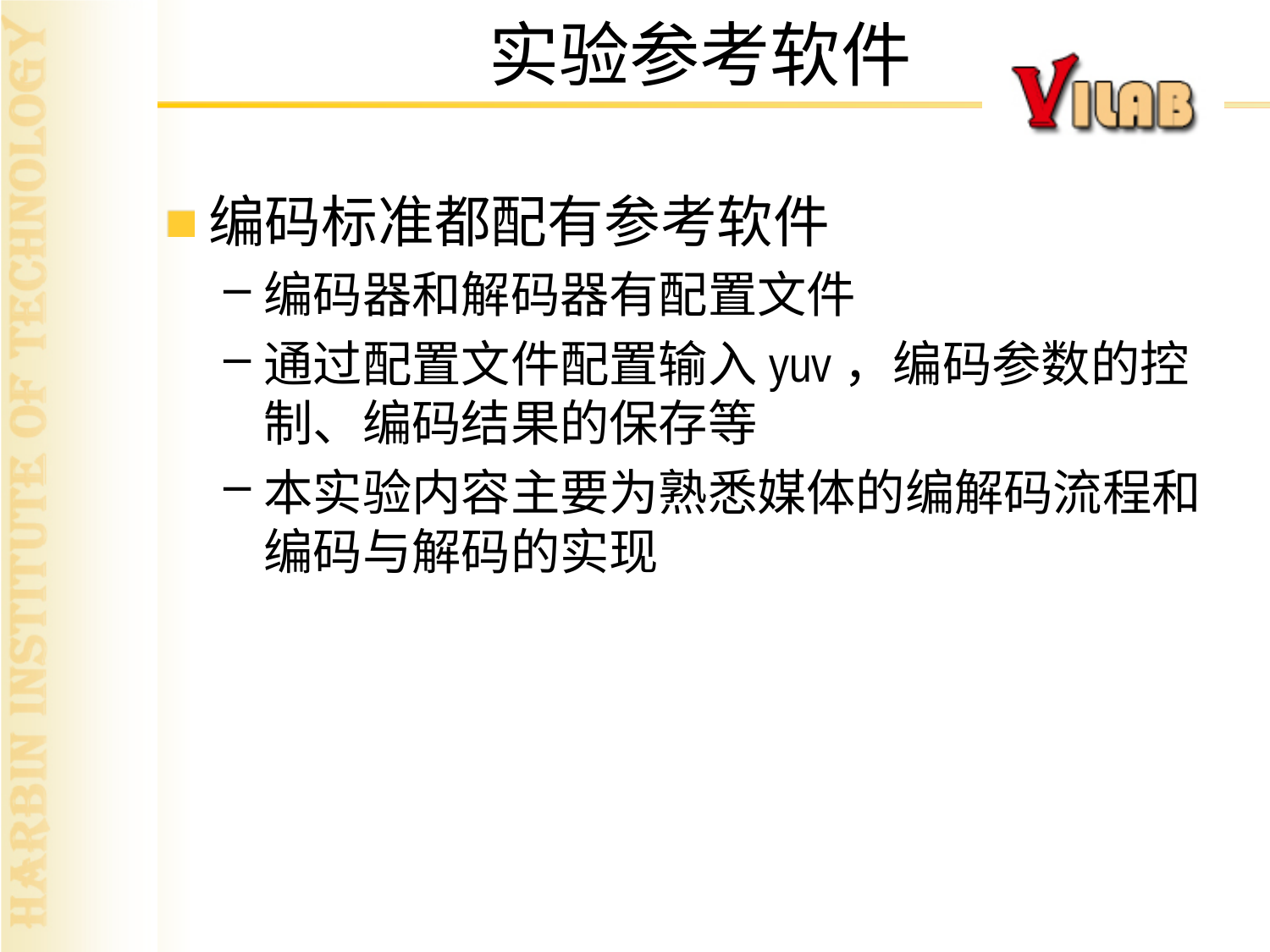

# 实验参考软件
编码标准都配有参考软件
编码器和解码器有配置文件
通过配置文件配置输入yuv，编码参数的控制、编码结果的保存等
本实验内容主要为熟悉媒体的编解码流程和编码与解码的实现